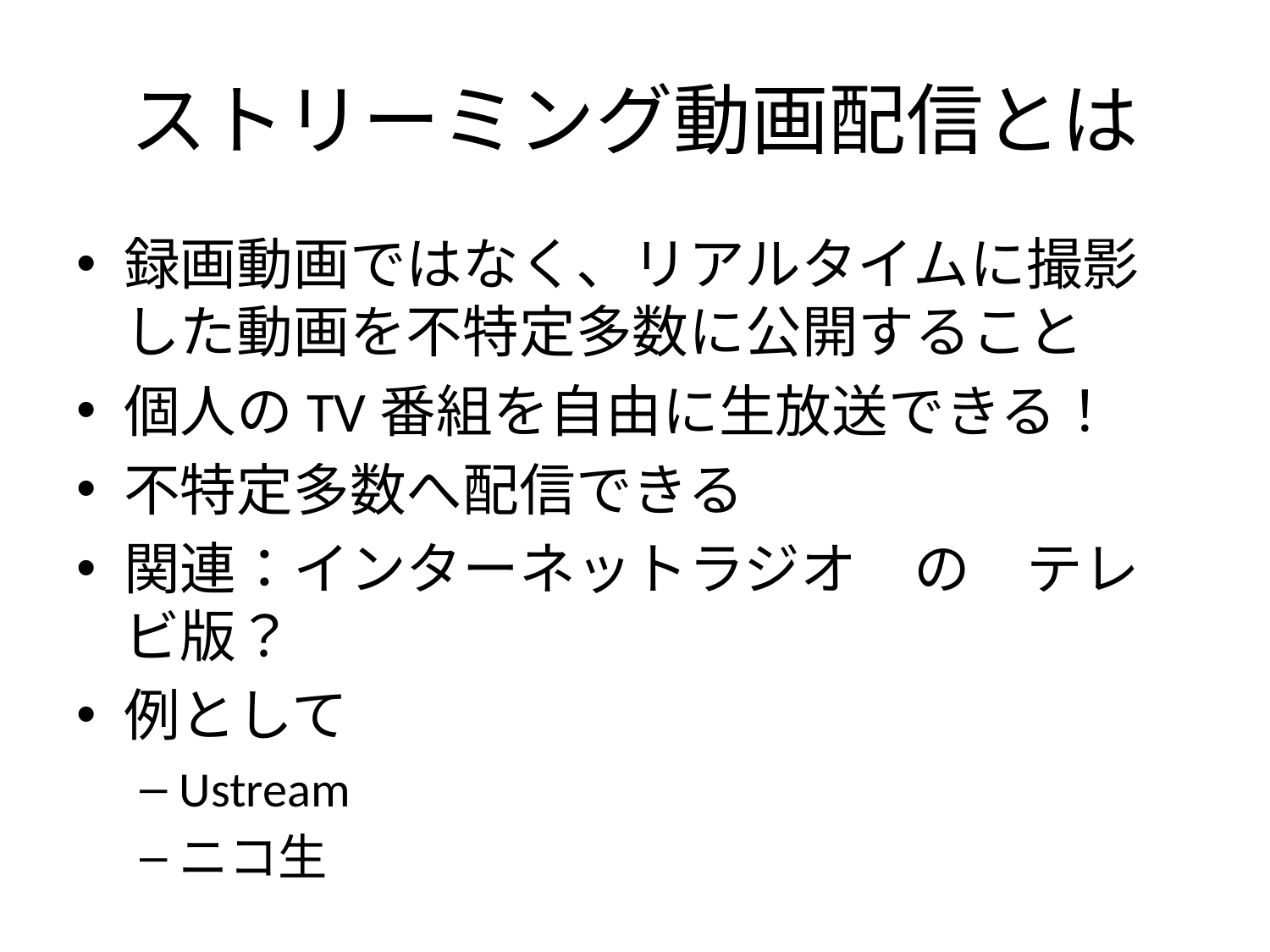

# ストリーミング動画配信とは
録画動画ではなく、リアルタイムに撮影した動画を不特定多数に公開すること
個人のTV番組を自由に生放送できる！
不特定多数へ配信できる
関連：インターネットラジオ　の　テレビ版？
例として
Ustream
ニコ生